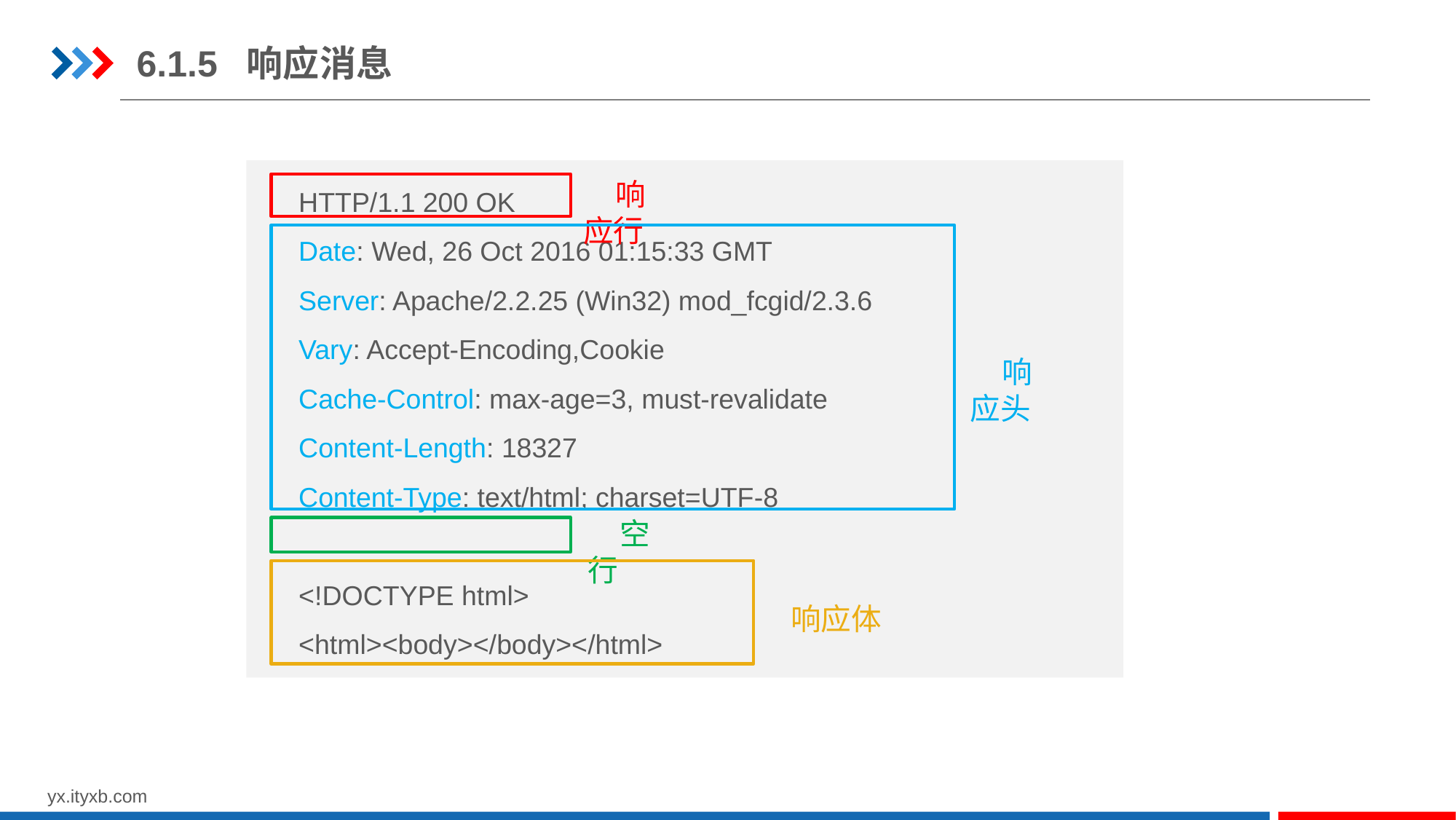

6.1.5  响应消息

HTTP/1.1 200 OK
Date: Wed, 26 Oct 2016 01:15:33 GMT
Server: Apache/2.2.25 (Win32) mod_fcgid/2.3.6
Vary: Accept-Encoding,Cookie
Cache-Control: max-age=3, must-revalidate
Content-Length: 18327
Content-Type: text/html; charset=UTF-8

<!DOCTYPE html>
<html><body></body></html>
响应行

响应头
空行

响应体